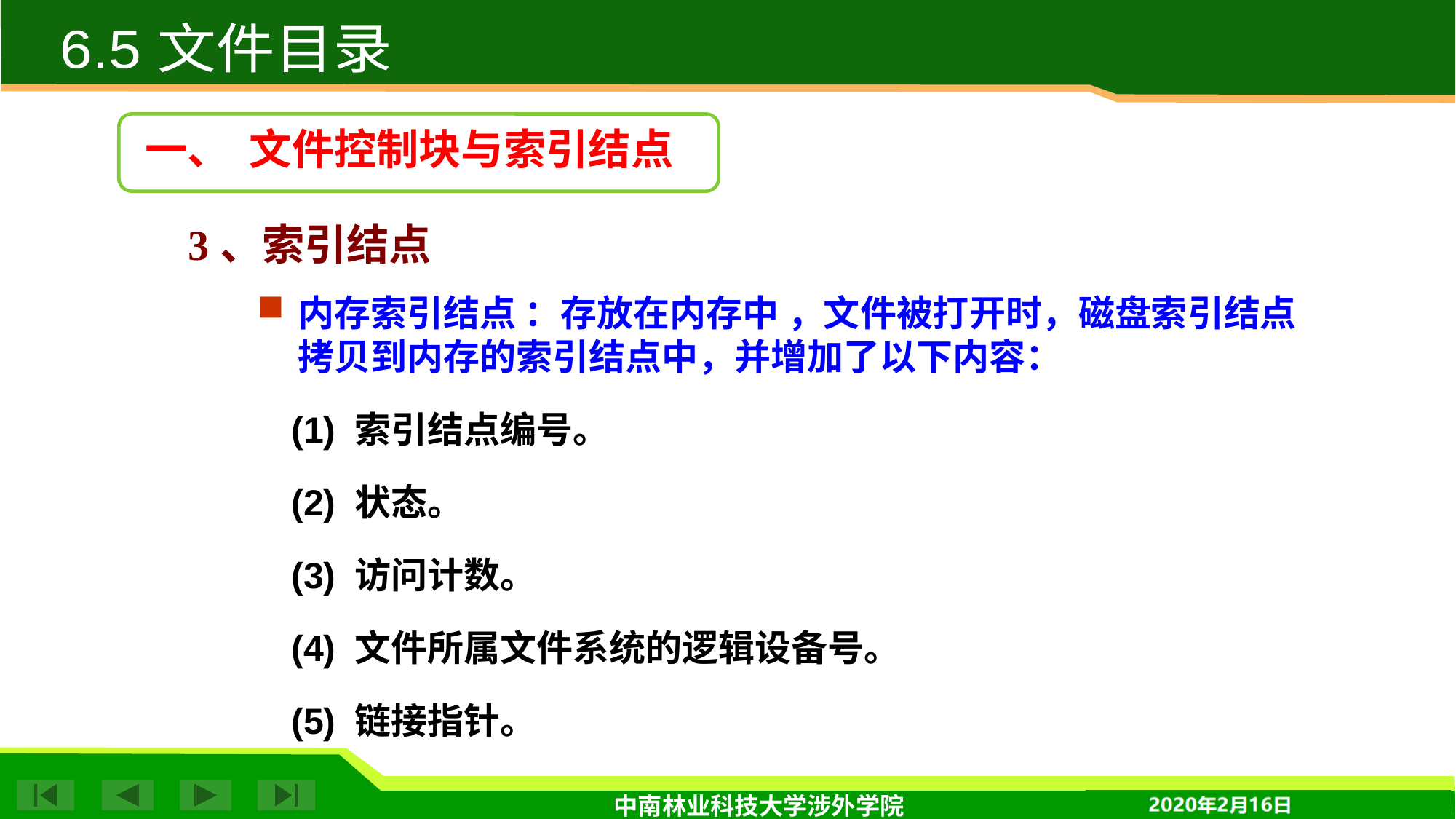

6.5 文件目录

一、  文件控制块与索引结点
3、索引结点
内存索引结点 ：存放在内存中 ，文件被打开时，磁盘索引结点拷贝到内存的索引结点中，并增加了以下内容：
(1) 索引结点编号。
(2) 状态。
(3) 访问计数。
(4) 文件所属文件系统的逻辑设备号。
(5) 链接指针。